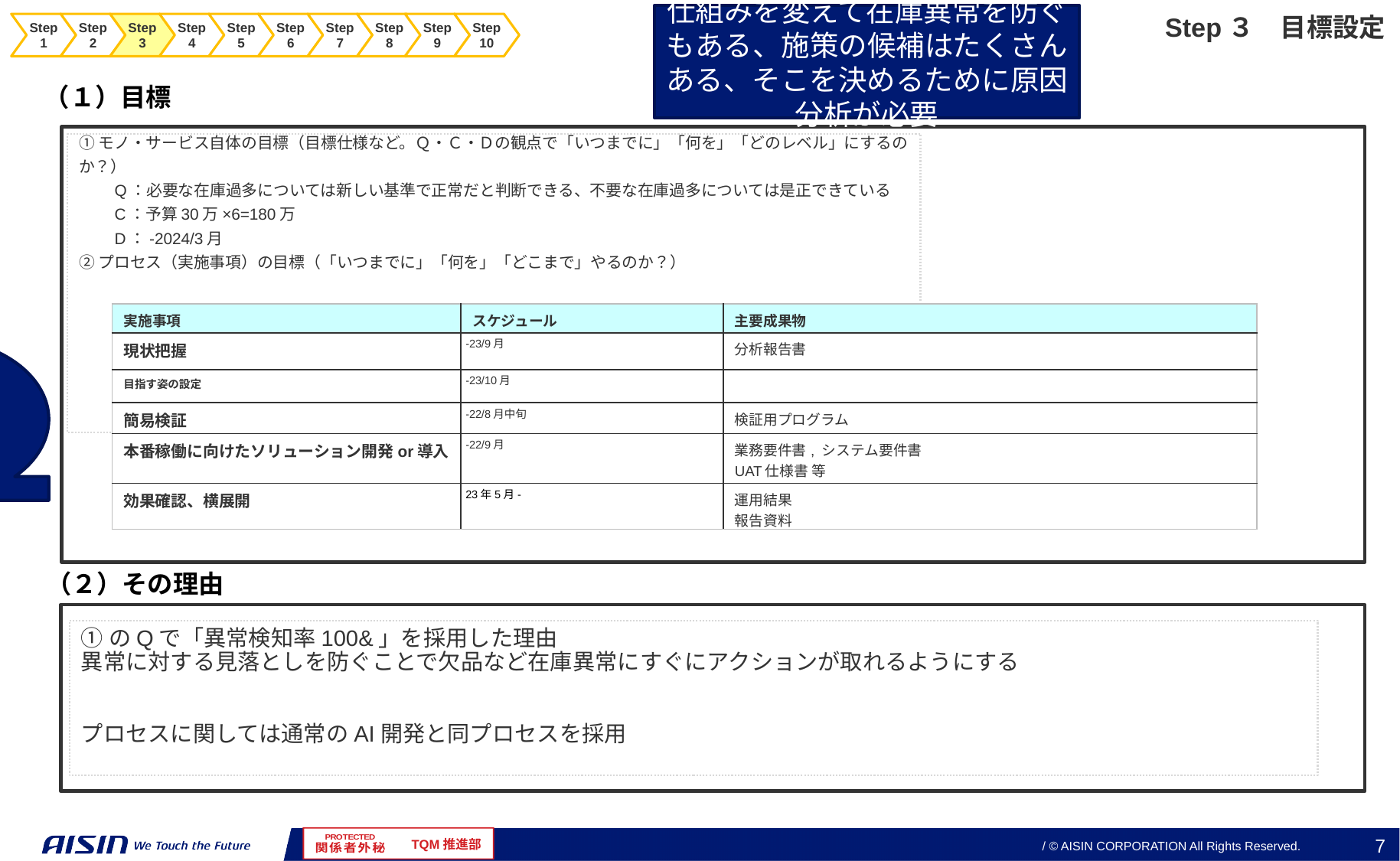

Step３　目標設定
仕組みを変えて在庫異常を防ぐもある、施策の候補はたくさんある、そこを決めるために原因分析が必要
Step1
Step2
Step3
Step4
Step5
Step6
Step7
Step8
Step9
Step10
（１）目標

①モノ・サービス自体の目標（目標仕様など。Ｑ・Ｃ・Ｄの観点で「いつまでに」「何を」「どのレベル」にするのか？）
　　Q：必要な在庫過多については新しい基準で正常だと判断できる、不要な在庫過多については是正できている
　　C：予算30万×6=180万
　　D：-2024/3月
②プロセス（実施事項）の目標（「いつまでに」「何を」「どこまで」やるのか？）

| 実施事項 | スケジュール | 主要成果物 |
| --- | --- | --- |
| 現状把握 | -23/9月 | 分析報告書 |
| 目指す姿の設定 | -23/10月 |  |
| 簡易検証 | -22/8月中旬 | 検証用プログラム |
| 本番稼働に向けたソリューション開発or導入 | -22/9月 | 業務要件書, システム要件書 UAT仕様書 等 |
| 効果確認、横展開 | 23年5月- | 運用結果 報告資料 |
Bのやつを検知する
（２）その理由

➀のQで「異常検知率100&」を採用した理由
異常に対する見落としを防ぐことで欠品など在庫異常にすぐにアクションが取れるようにする

プロセスに関しては通常のAI開発と同プロセスを採用